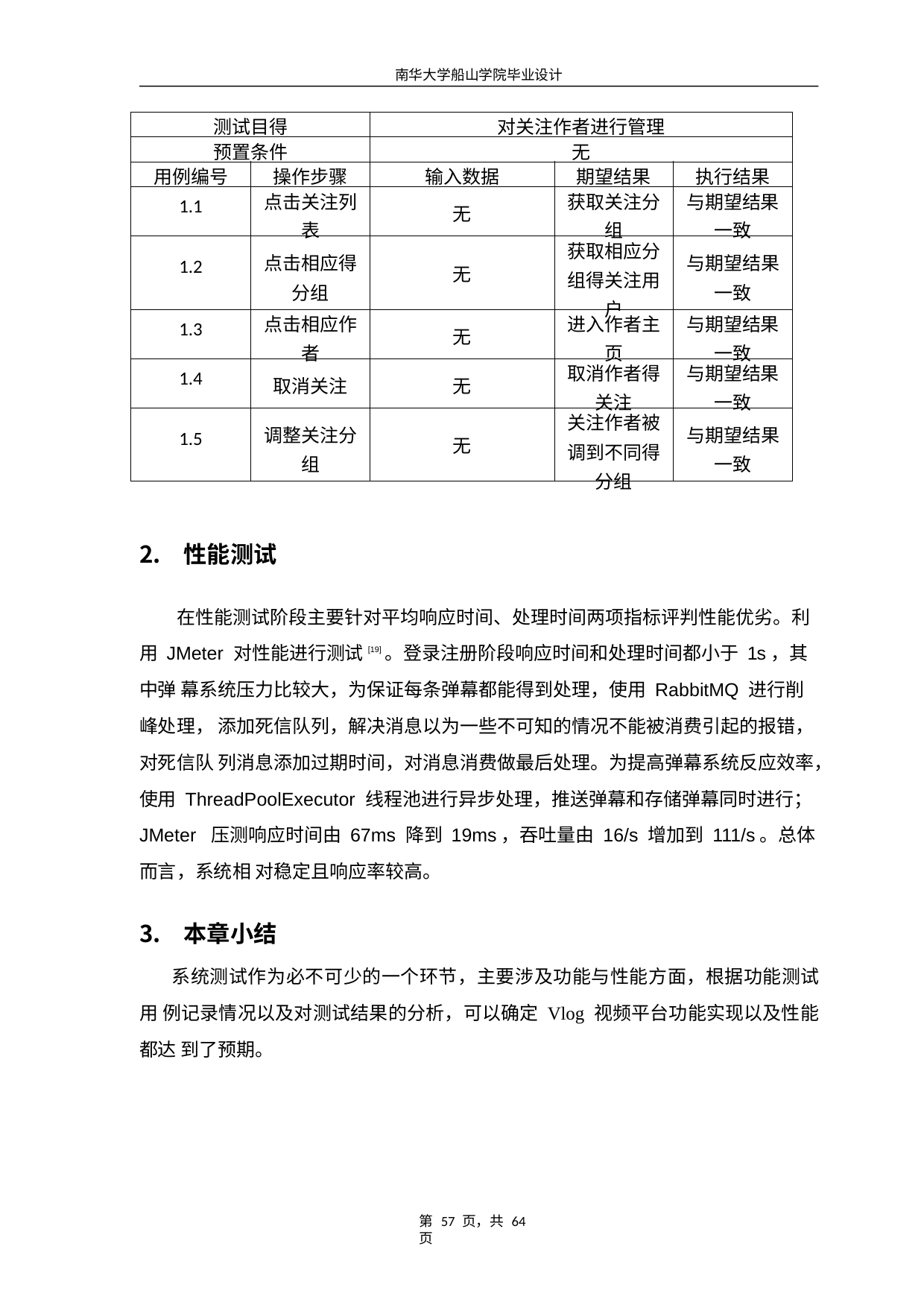

南华大学船山学院毕业设计

| 测试目得 |  | 对关注作者进行管理 |  |  |
| --- | --- | --- | --- | --- |
| 预置条件 |  | 无 |  |  |
| 用例编号 | 操作步骤 | 输入数据 | 期望结果 | 执行结果 |
| 1.1 | 点击关注列 表 | 无 | 获取关注分 组 | 与期望结果 一致 |
| 1.2 | 点击相应得 分组 | 无 | 获取相应分 组得关注用 户 | 与期望结果 一致 |
| 1.3 | 点击相应作 者 | 无 | 进入作者主 页 | 与期望结果 一致 |
| 1.4 | 取消关注 | 无 | 取消作者得 关注 | 与期望结果 一致 |
| 1.5 | 调整关注分 组 | 无 | 关注作者被 调到不同得 分组 | 与期望结果 一致 |
性能测试

在性能测试阶段主要针对平均响应时间、处理时间两项指标评判性能优劣。利 用 JMeter 对性能进行测试[19]。登录注册阶段响应时间和处理时间都小于 1s，其中弹 幕系统压力比较大，为保证每条弹幕都能得到处理，使用 RabbitMQ 进行削峰处理， 添加死信队列，解决消息以为一些不可知的情况不能被消费引起的报错，对死信队 列消息添加过期时间，对消息消费做最后处理。为提高弹幕系统反应效率，使用 ThreadPoolExecutor 线程池进行异步处理，推送弹幕和存储弹幕同时进行；JMeter  压测响应时间由 67ms 降到 19ms，吞吐量由 16/s 增加到 111/s。总体而言，系统相 对稳定且响应率较高。

本章小结
系统测试作为必不可少的一个环节，主要涉及功能与性能方面，根据功能测试用 例记录情况以及对测试结果的分析，可以确定 Vlog 视频平台功能实现以及性能都达 到了预期。
第 57 页，共 64 页